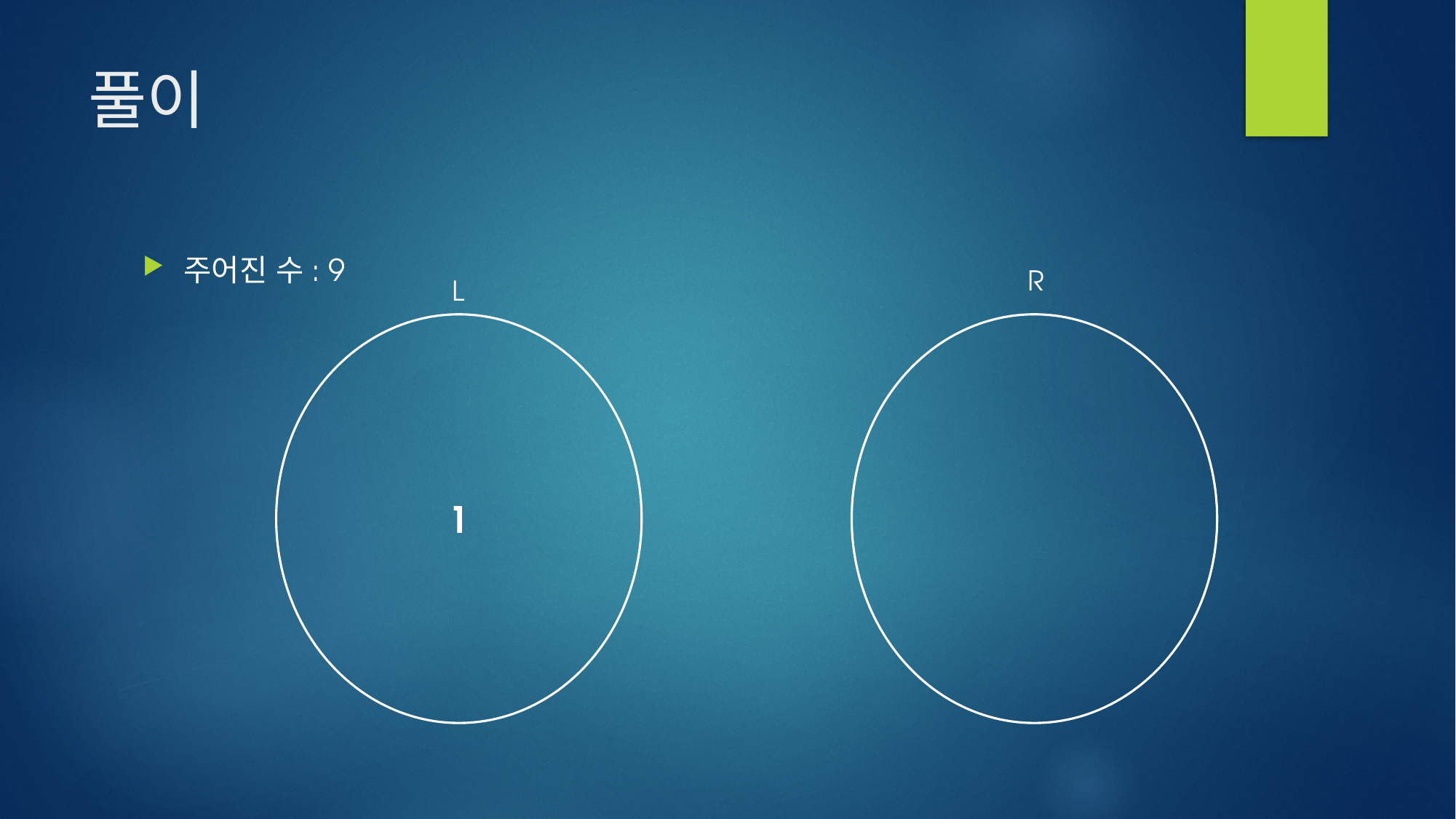

# 풀이
주어진 수: 9
R

L
1